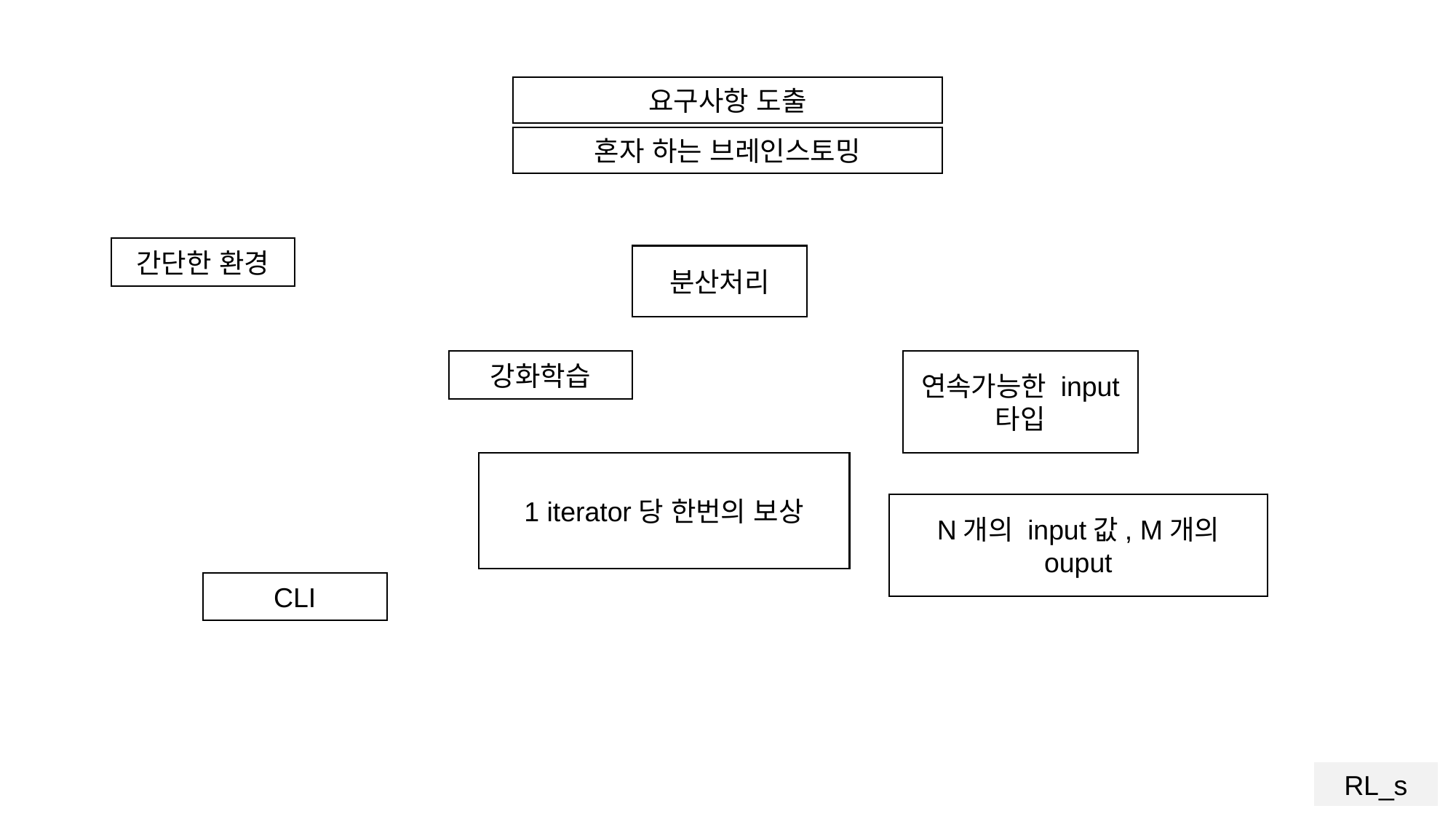

요구사항 도출
혼자 하는 브레인스토밍
간단한 환경
분산처리
연속가능한 input 타입
강화학습
1 iterator당 한번의 보상
N개의 input값, M개의 ouput
CLI
RL_s